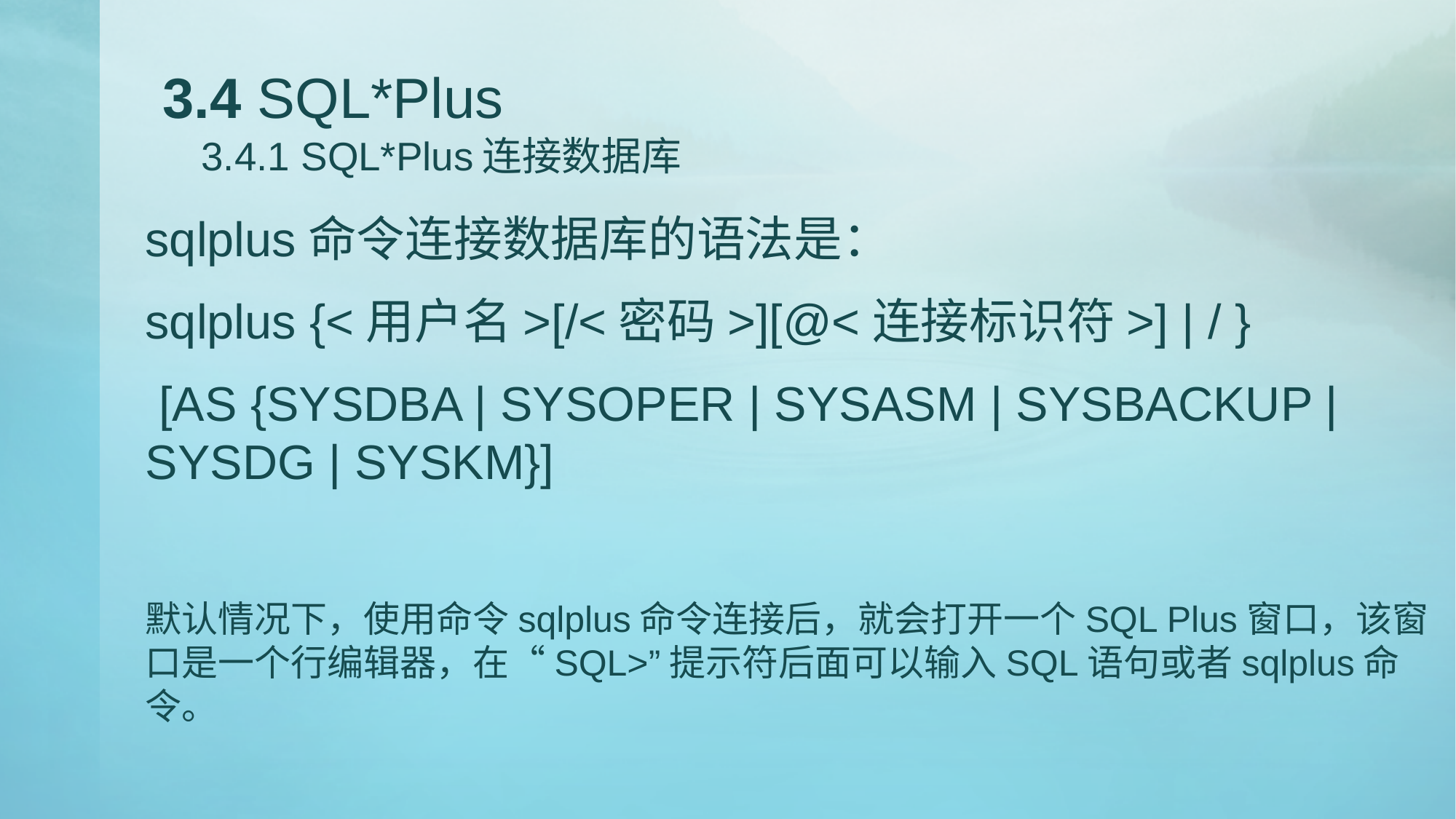

# 3.4 SQL*Plus 3.4.1 SQL*Plus连接数据库
sqlplus命令连接数据库的语法是：
sqlplus {<用户名>[/<密码>][@<连接标识符>] | / }
 [AS {SYSDBA | SYSOPER | SYSASM | SYSBACKUP | SYSDG | SYSKM}]

默认情况下，使用命令sqlplus命令连接后，就会打开一个SQL Plus窗口，该窗口是一个行编辑器，在“SQL>”提示符后面可以输入SQL语句或者sqlplus命令。